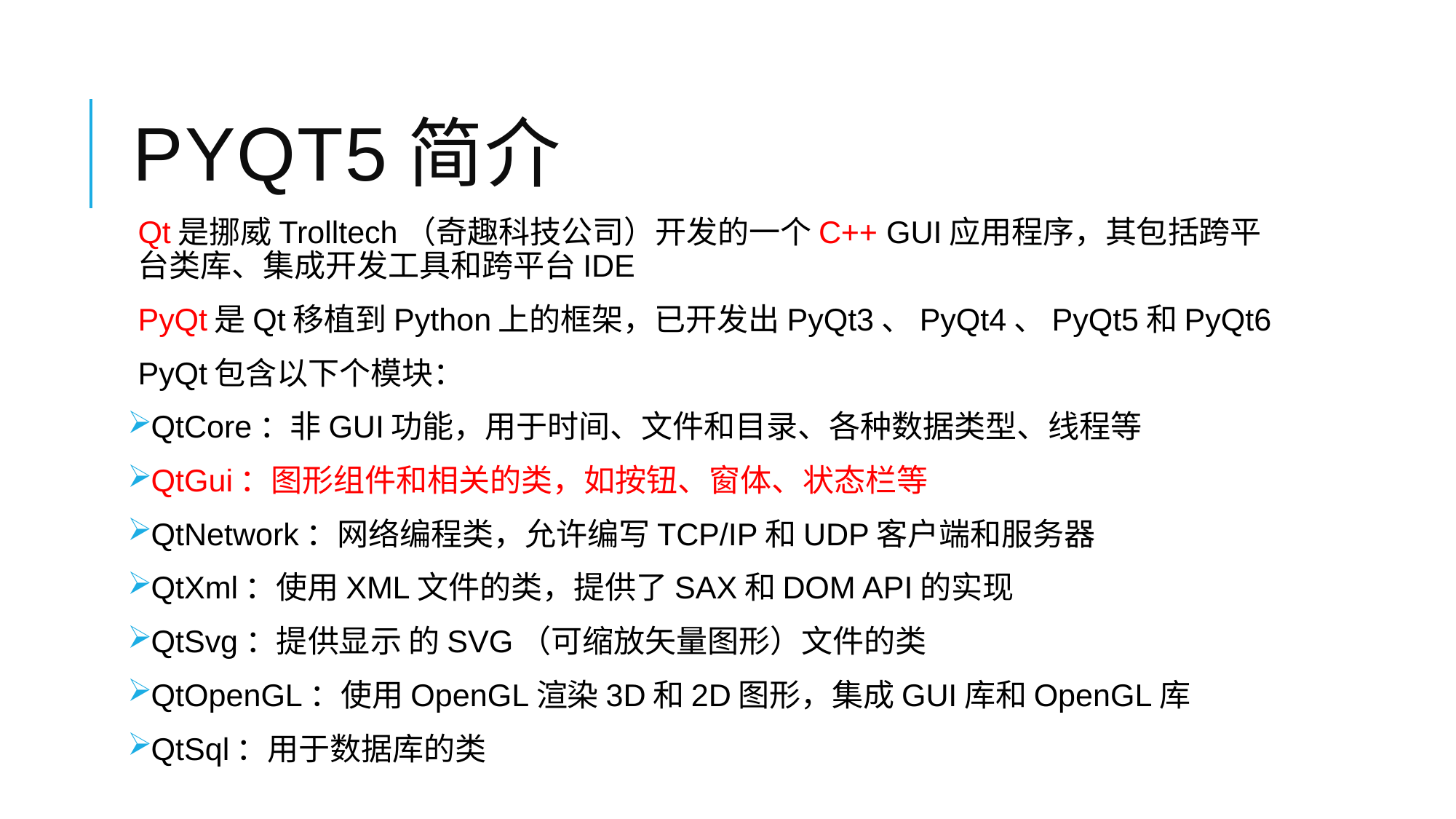

# PyQt5简介
Qt是挪威Trolltech（奇趣科技公司）开发的一个C++ GUI应用程序，其包括跨平台类库、集成开发工具和跨平台IDE
PyQt是Qt移植到Python上的框架，已开发出PyQt3、PyQt4、PyQt5和PyQt6
PyQt包含以下个模块：
QtCore：非GUI功能，用于时间、文件和目录、各种数据类型、线程等
QtGui：图形组件和相关的类，如按钮、窗体、状态栏等
QtNetwork：网络编程类，允许编写TCP/IP和UDP客户端和服务器
QtXml：使用XML文件的类，提供了SAX和DOM API的实现
QtSvg：提供显示 的SVG（可缩放矢量图形）文件的类
QtOpenGL：使用OpenGL渲染3D和2D图形，集成GUI库和OpenGL库
QtSql：用于数据库的类